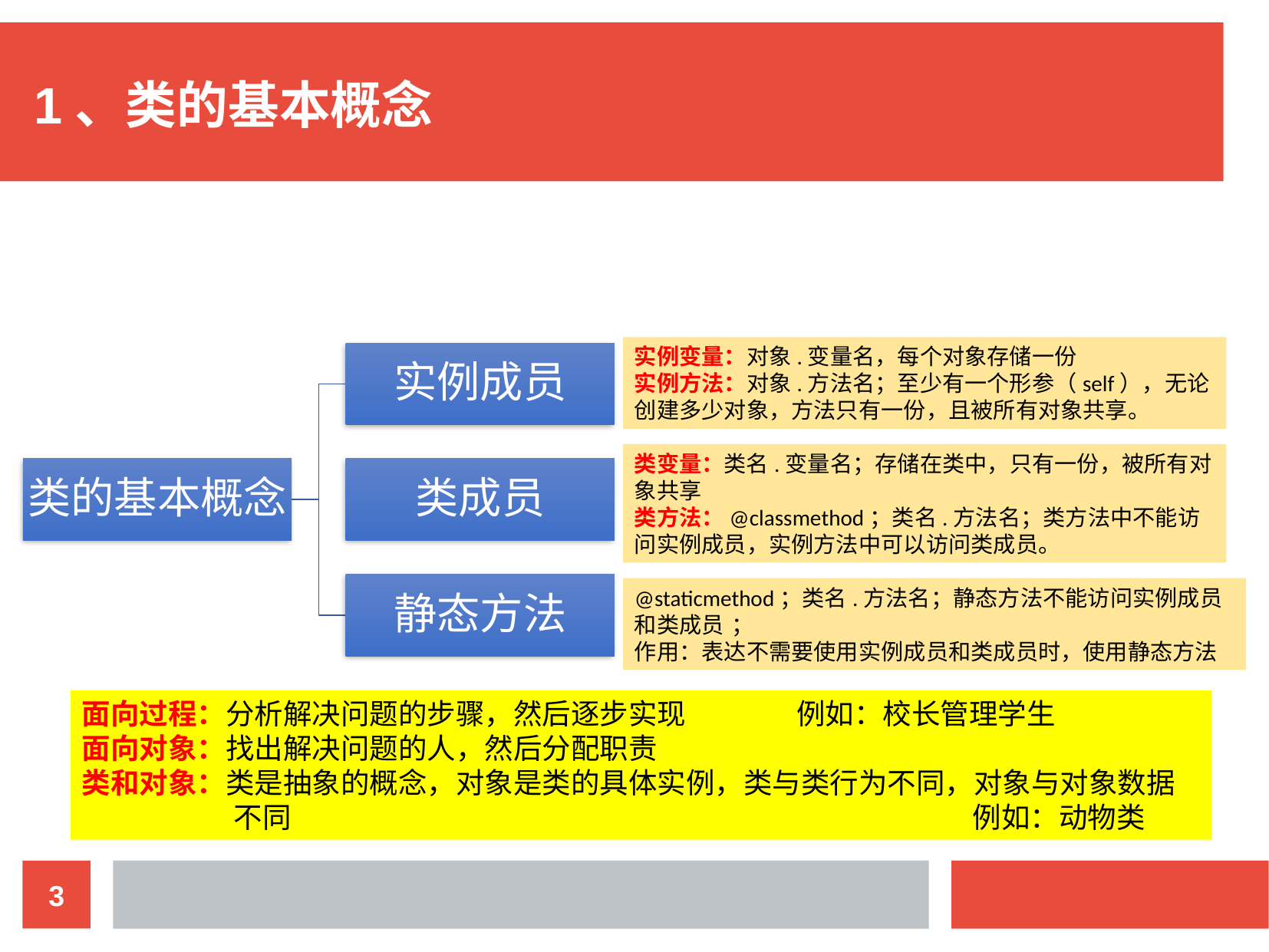

1、类的基本概念
实例变量：对象.变量名，每个对象存储一份
实例方法：对象.方法名；至少有一个形参（self），无论创建多少对象，方法只有一份，且被所有对象共享。
实例成员

类的基本概念
类成员

静态方法
类变量：类名.变量名；存储在类中，只有一份，被所有对象共享
类方法：@classmethod；类名.方法名；类方法中不能访问实例成员，实例方法中可以访问类成员。
@staticmethod；类名.方法名；静态方法不能访问实例成员和类成员 ；
作用：表达不需要使用实例成员和类成员时，使用静态方法
面向过程：分析解决问题的步骤，然后逐步实现            例如：校长管理学生
面向对象：找出解决问题的人，然后分配职责
类和对象：类是抽象的概念，对象是类的具体实例，类与类行为不同，对象与对象数据	    不同                                                                          例如：动物类
3